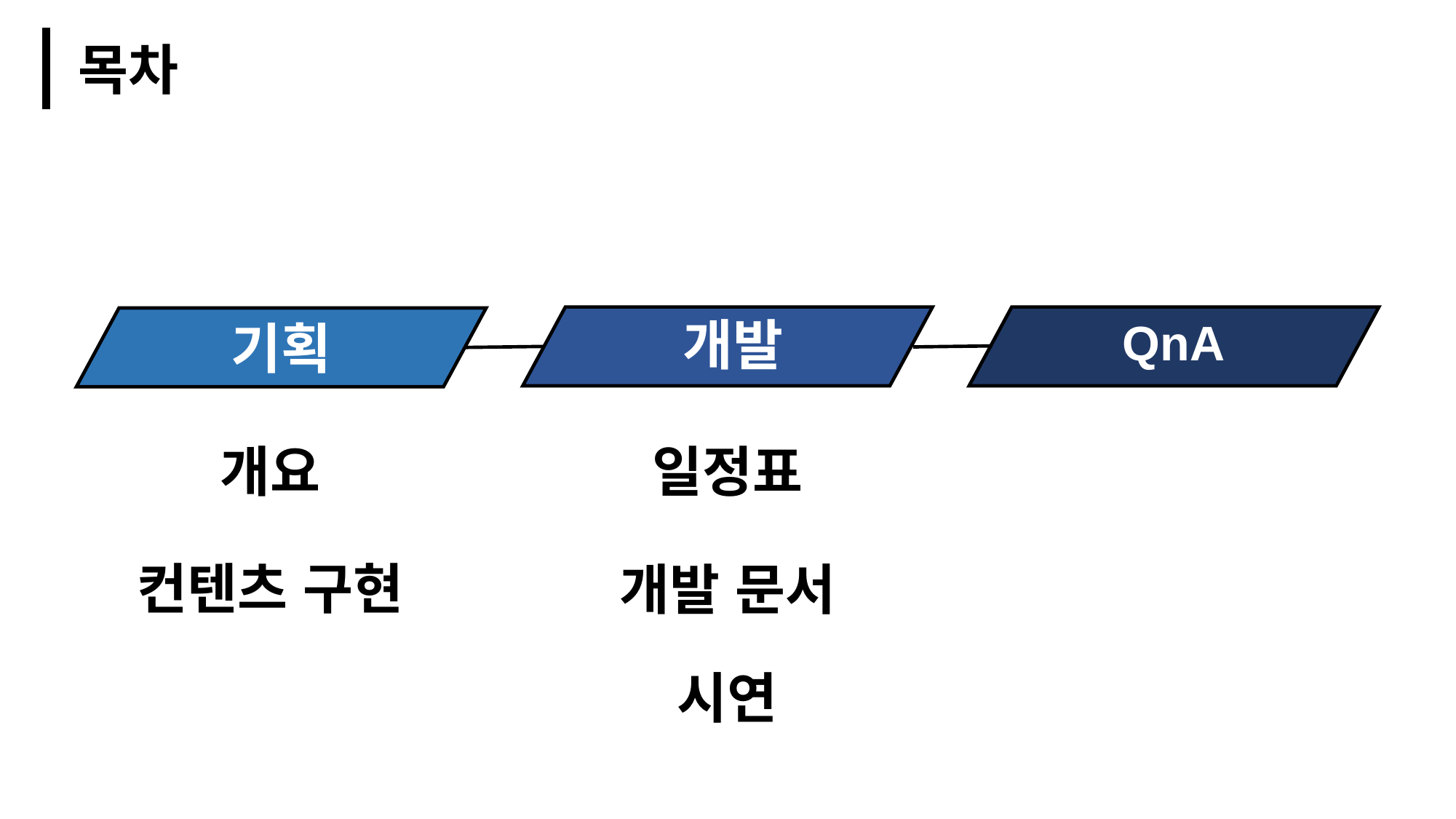

목차
개발

QnA

기획
일정표
개요
컨텐츠 구현
개발 문서
시연